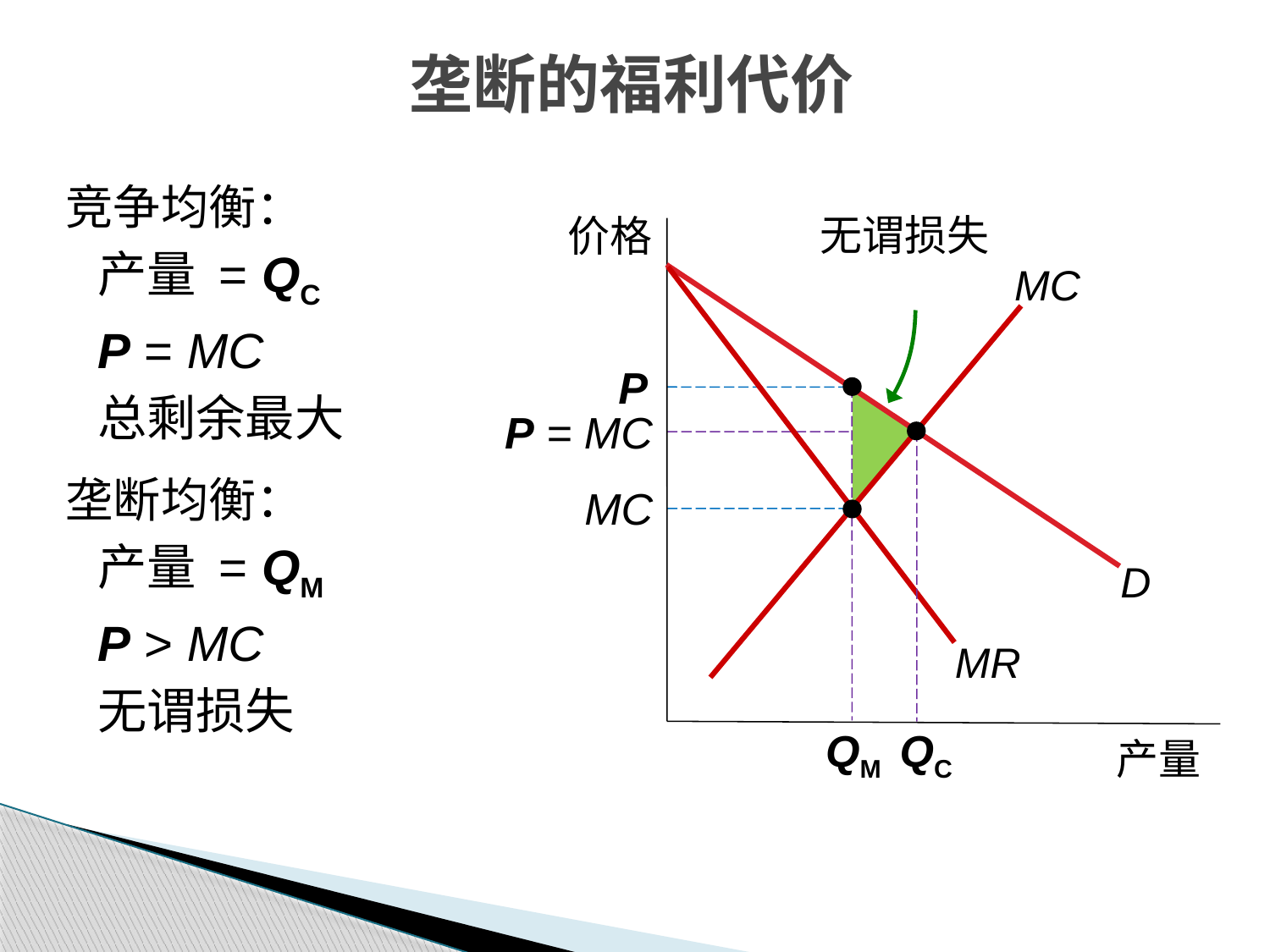

垄断的福利代价
竞争均衡：
产量 = QC
P = MC
总剩余最大
垄断均衡：
产量 = QM
P > MC
无谓损失
无谓损失

价格

产量
MC

D

MR
P

MC

QM
P = MC

QC